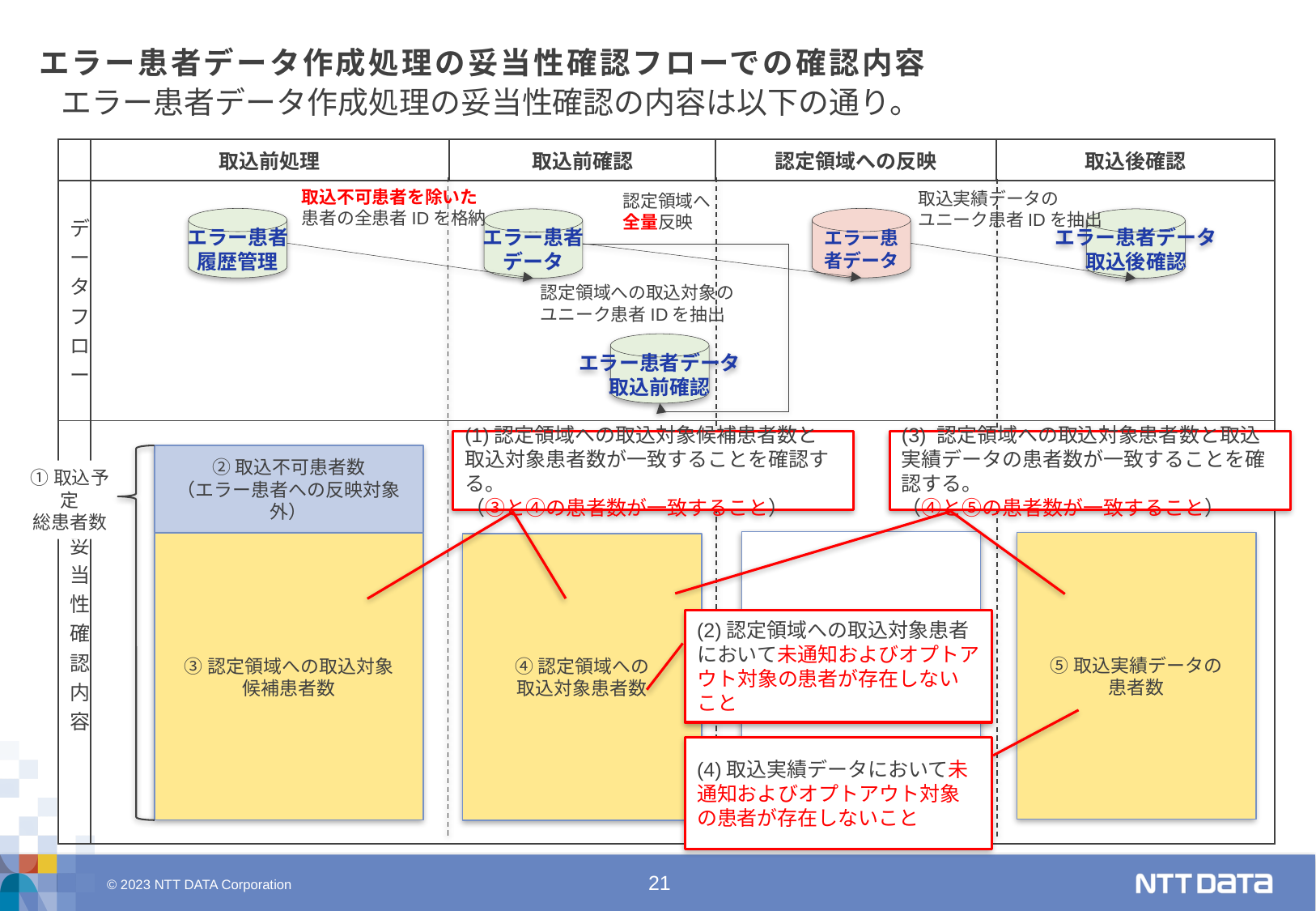

# エラー患者データ作成処理の妥当性確認フローでの確認内容
エラー患者データ作成処理の妥当性確認の内容は以下の通り。
|  | 取込前処理 | 取込前確認 | 認定領域への反映 | 取込後確認 |
| --- | --- | --- | --- | --- |
| データフロー |  |  |  |  |
| 妥当性確認内容 |  |  |  |  |
取込不可患者を除いた
患者の全患者IDを格納
取込実績データの
ユニーク患者IDを抽出
認定領域へ
全量反映
エラー患者
履歴管理
エラー患者データ
エラー患者
データ
エラー患者データ
取込後確認
認定領域への取込対象の
ユニーク患者IDを抽出
エラー患者データ
取込前確認
(1)認定領域への取込対象候補患者数と
取込対象患者数が一致することを確認する。
（③と④の患者数が一致すること）
(3) 認定領域への取込対象患者数と取込
実績データの患者数が一致することを確認する。
（④と⑤の患者数が一致すること）
②取込不可患者数
（エラー患者への反映対象外）

①取込予定
総患者数
※取込結果データの
患者数
⑤取込実績データの
患者数
③認定領域への取込対象
候補患者数
④認定領域への
取込対象患者数
(2)認定領域への取込対象患者
において未通知およびオプトアウト対象の患者が存在しないこと
(4)取込実績データにおいて未通知およびオプトアウト対象の患者が存在しないこと